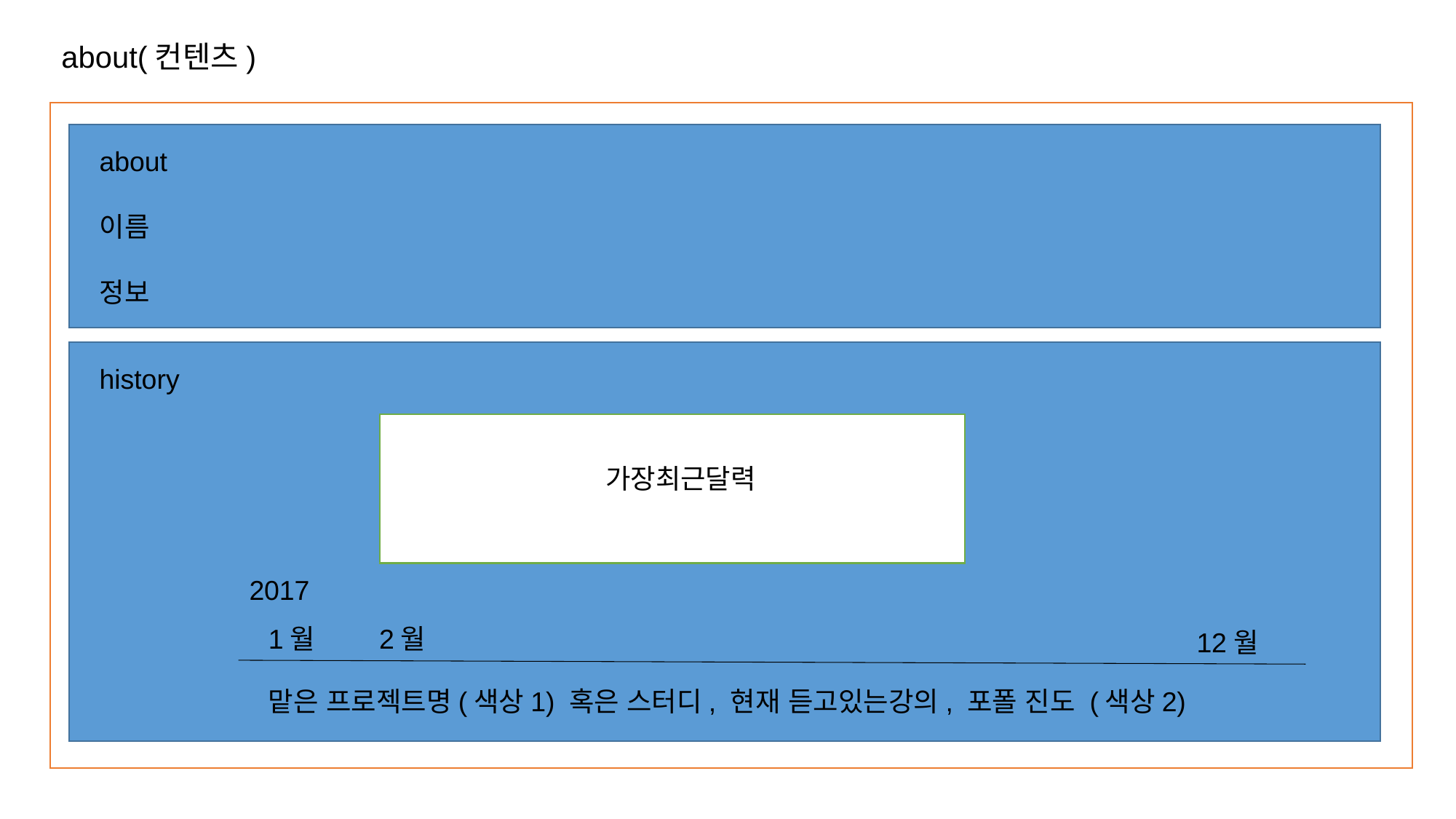

# about(컨텐츠)

about

이름

정보

history

슬라이드
가장최근달력
2017
1월
2월
12월
맡은 프로젝트명(색상1) 혹은 스터디, 현재 듣고있는강의, 포폴 진도 (색상2)